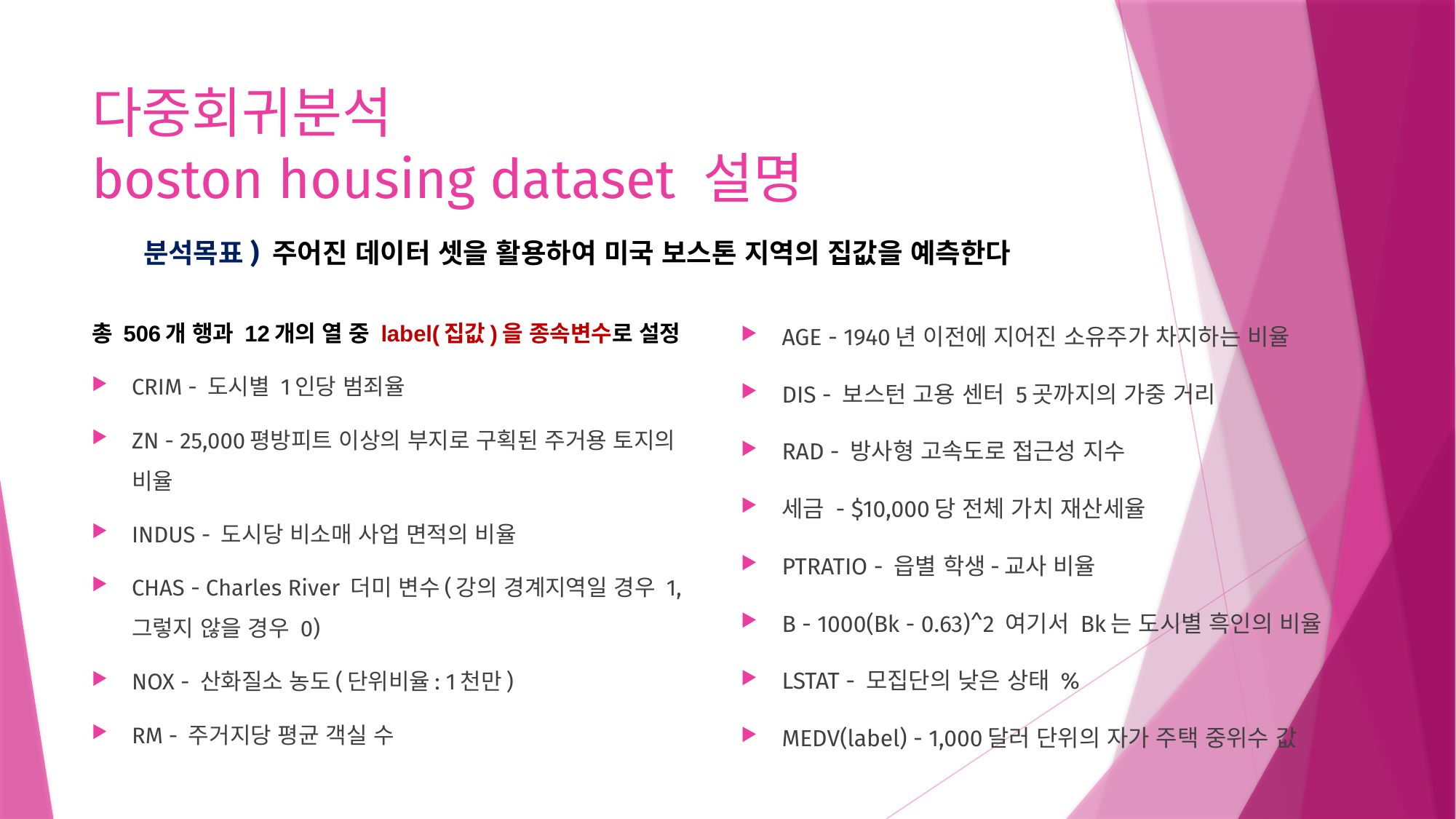

# 다중회귀분석 boston housing dataset 설명
분석목표) 주어진 데이터 셋을 활용하여 미국 보스톤 지역의 집값을 예측한다

총 506개 행과 12개의 열 중 label(집값)을 종속변수로 설정
CRIM - 도시별 1인당 범죄율
ZN - 25,000평방피트 이상의 부지로 구획된 주거용 토지의 비율
INDUS - 도시당 비소매 사업 면적의 비율
CHAS - Charles River 더미 변수(강의 경계지역일 경우 1, 그렇지 않을 경우 0)
NOX - 산화질소 농도(단위비율: 1천만)
RM - 주거지당 평균 객실 수
AGE - 1940년 이전에 지어진 소유주가 차지하는 비율
DIS - 보스턴 고용 센터 5곳까지의 가중 거리
RAD - 방사형 고속도로 접근성 지수
세금 - $10,000당 전체 가치 재산세율
PTRATIO - 읍별 학생-교사 비율
B - 1000(Bk - 0.63)^2 여기서 Bk는 도시별 흑인의 비율
LSTAT - 모집단의 낮은 상태 %
MEDV(label) - 1,000달러 단위의 자가 주택 중위수 값